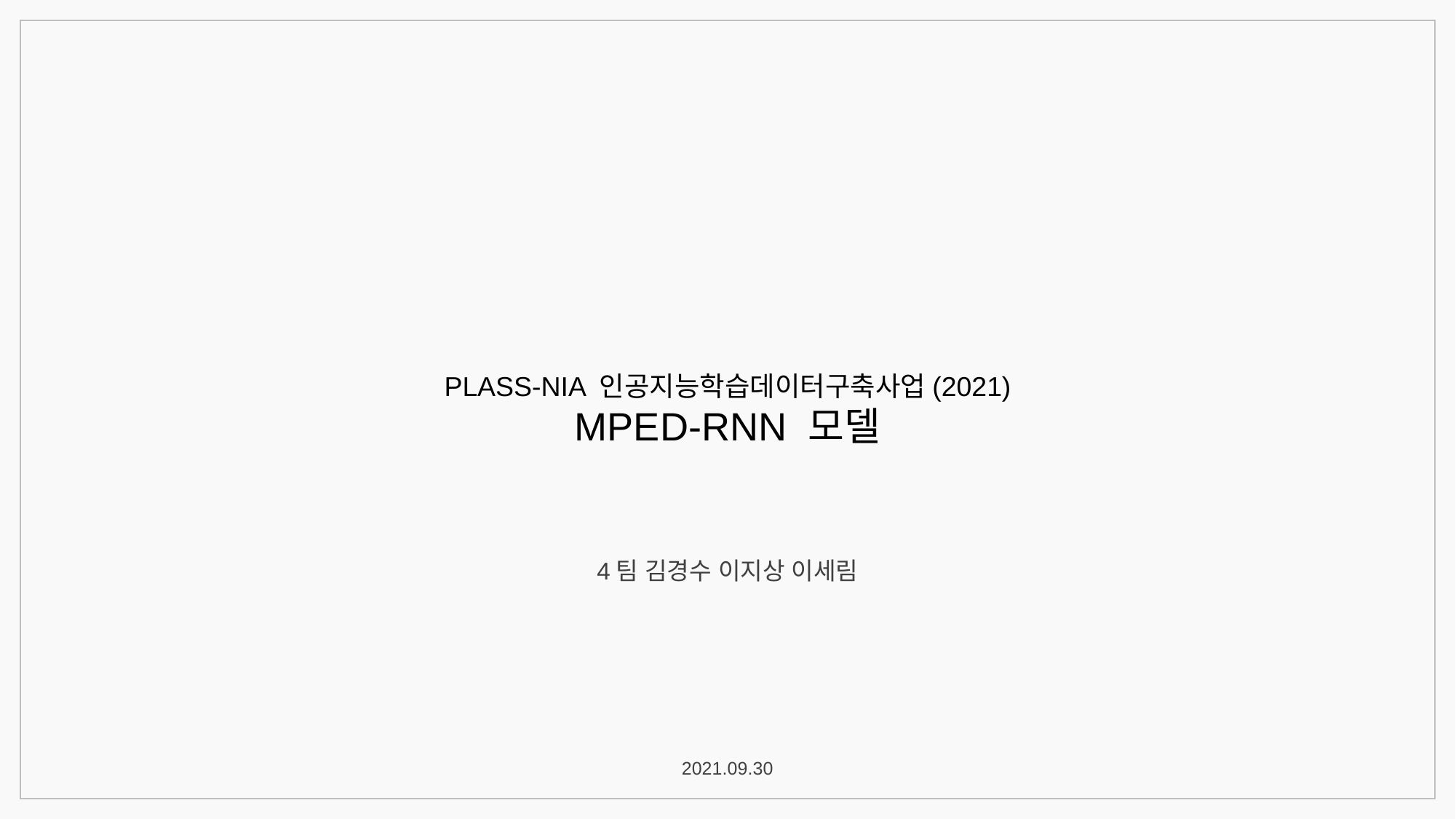

PLASS-NIA 인공지능학습데이터구축사업(2021)
MPED-RNN 모델
4팀 김경수 이지상 이세림
2021.09.30